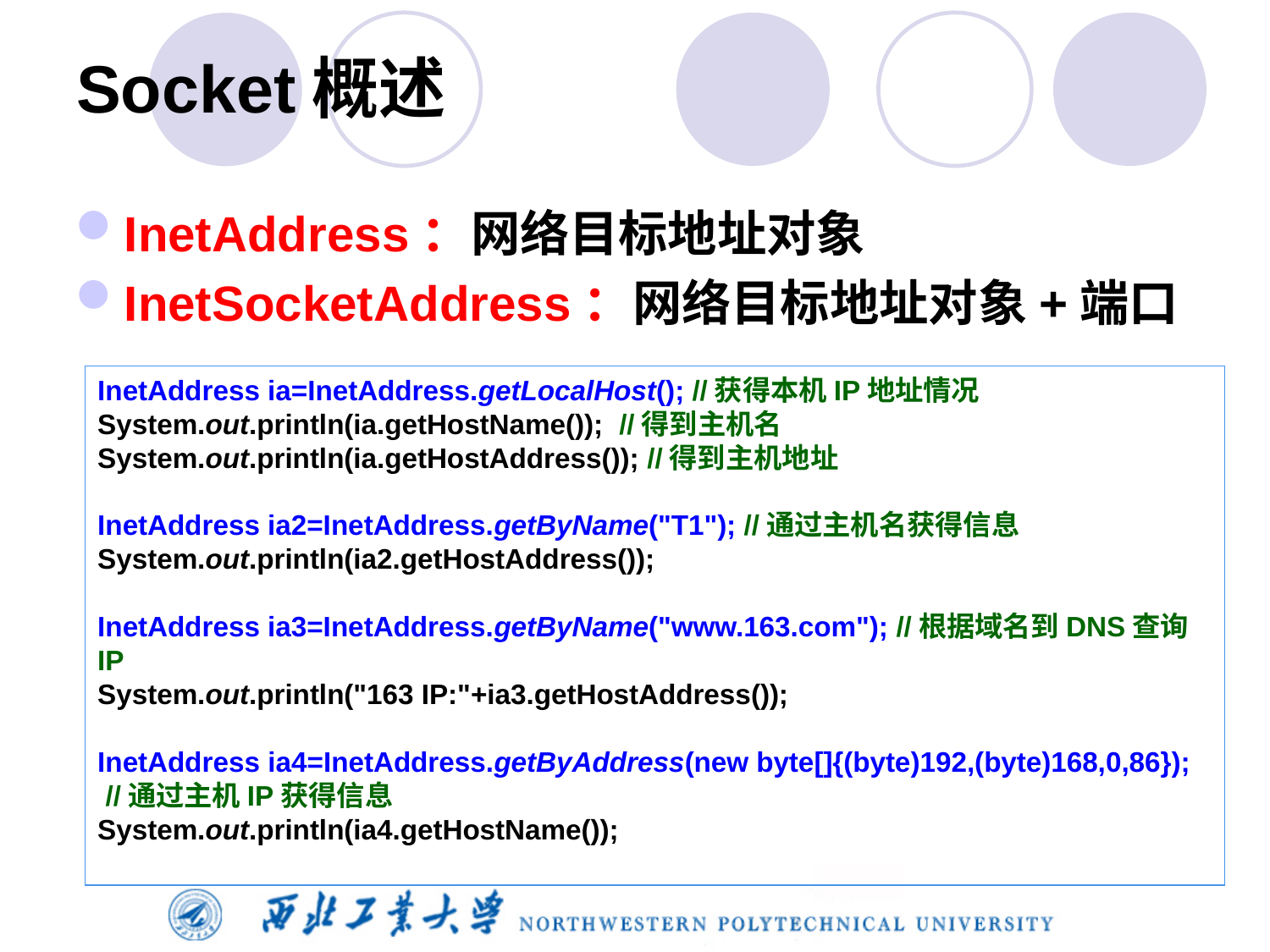

# Socket概述
InetAddress：网络目标地址对象
InetSocketAddress：网络目标地址对象+端口

InetAddress ia=InetAddress.getLocalHost(); //获得本机IP地址情况
System.out.println(ia.getHostName());  //得到主机名
System.out.println(ia.getHostAddress()); //得到主机地址

InetAddress ia2=InetAddress.getByName("T1"); //通过主机名获得信息
System.out.println(ia2.getHostAddress());

InetAddress ia3=InetAddress.getByName("www.163.com"); //根据域名到DNS查询IP
System.out.println("163 IP:"+ia3.getHostAddress());

InetAddress ia4=InetAddress.getByAddress(new byte[]{(byte)192,(byte)168,0,86});
 //通过主机IP获得信息
System.out.println(ia4.getHostName());